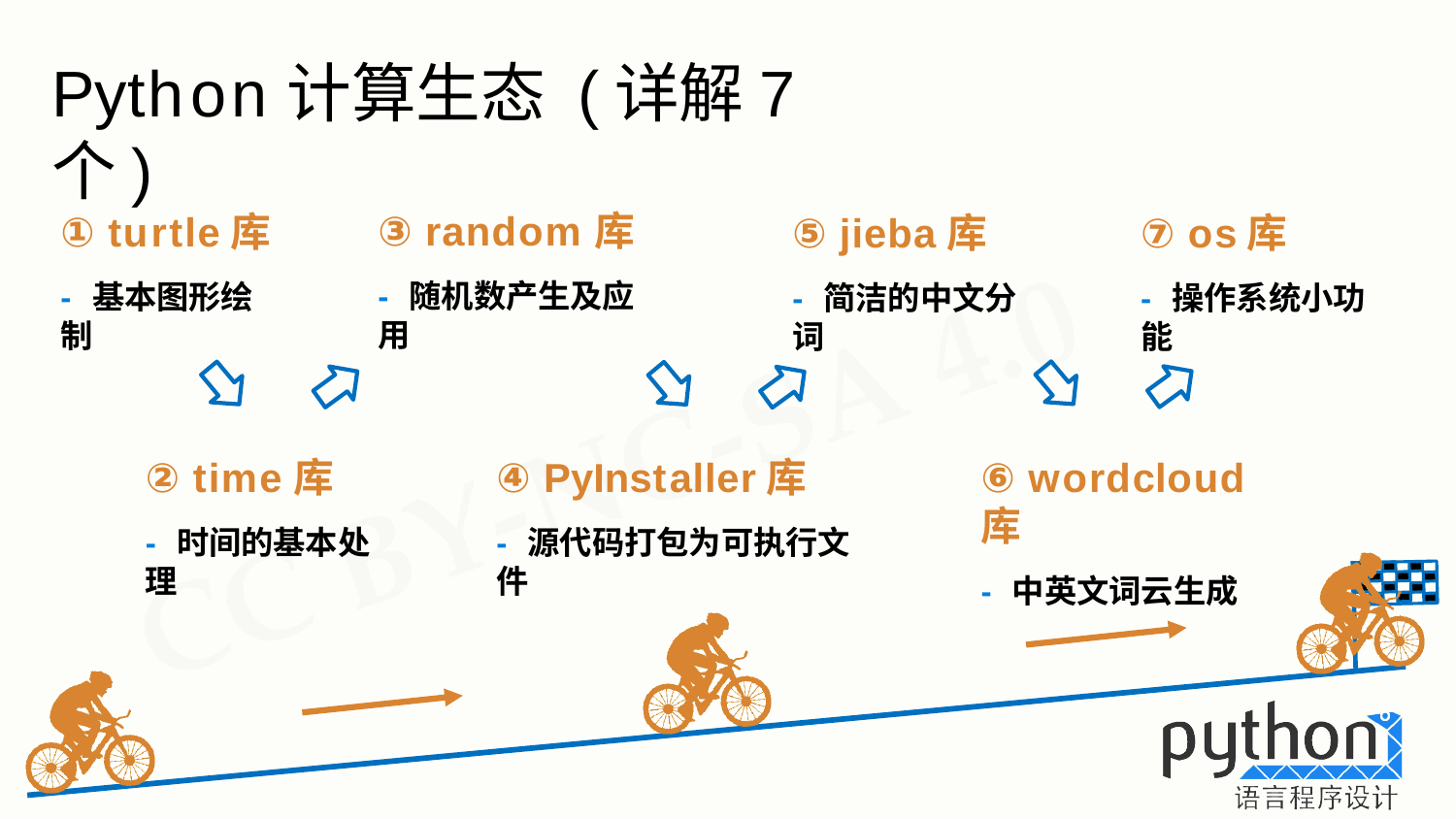

# Python计算生态 (详解7个)
③ random库
- 随机数产生及应用
① turtle库
- 基本图形绘制
⑤ jieba库
- 简洁的中文分词
⑦ os库
- 操作系统小功能

⑥ wordcloud库
- 中英文词云生成
④ PyInstaller库
- 源代码打包为可执行文件
② time库
- 时间的基本处理